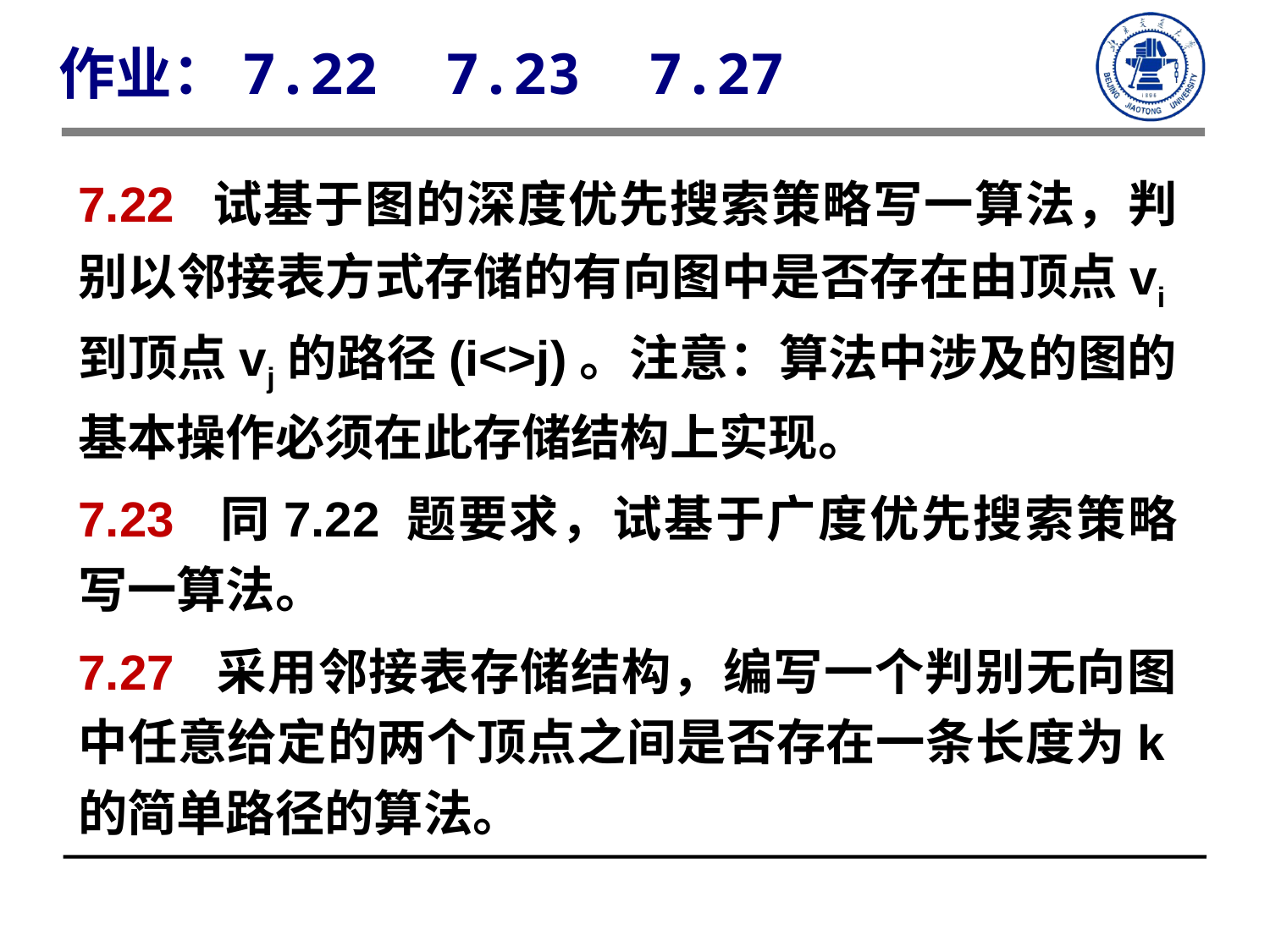

作业：7.22  7.23  7.27
7.22  试基于图的深度优先搜索策略写一算法，判别以邻接表方式存储的有向图中是否存在由顶点vi到顶点vj的路径(i<>j)。注意：算法中涉及的图的基本操作必须在此存储结构上实现。
7.23  同7.22 题要求，试基于广度优先搜索策略写一算法。
7.27  采用邻接表存储结构，编写一个判别无向图中任意给定的两个顶点之间是否存在一条长度为k的简单路径的算法。